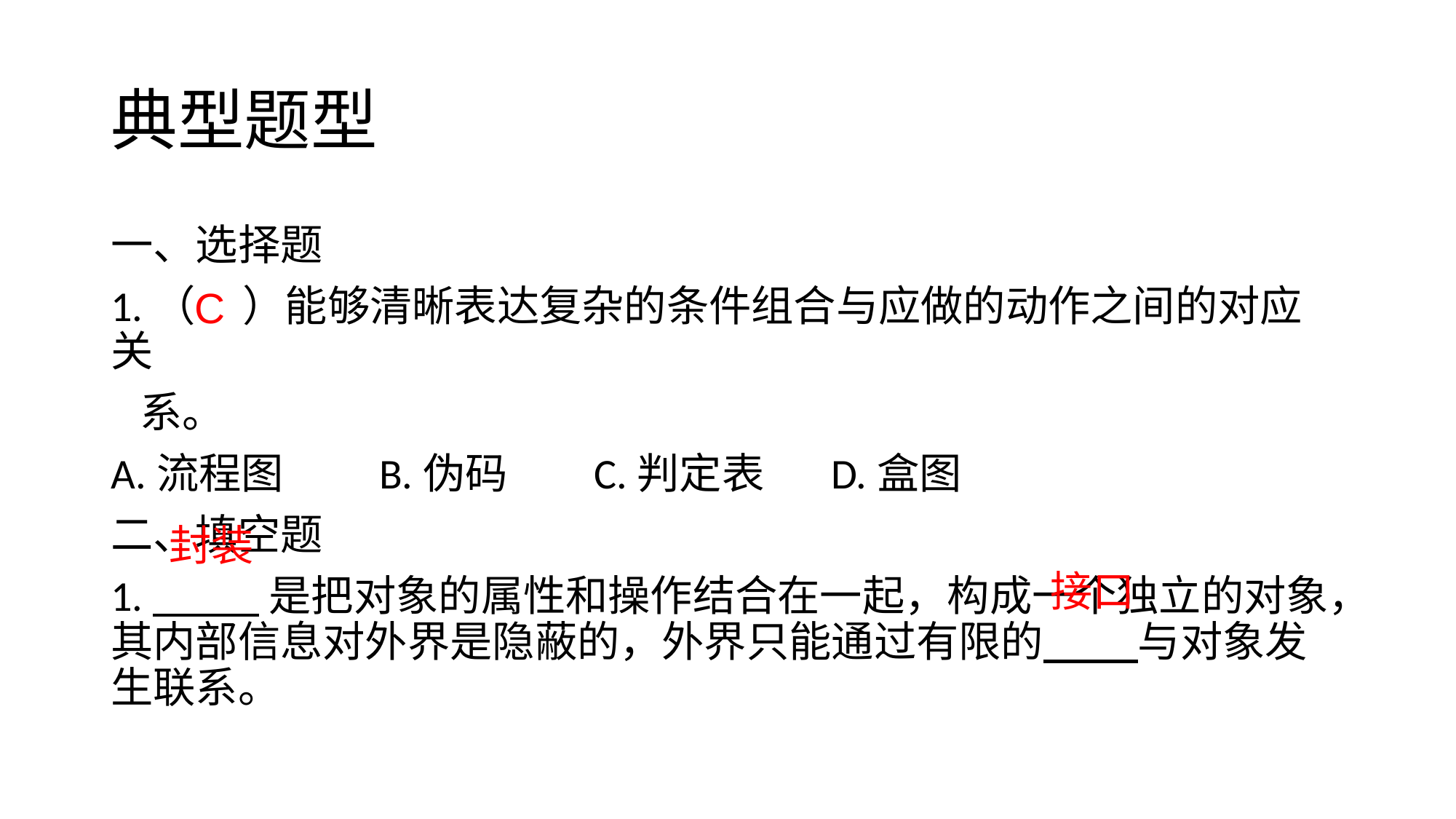

# 典型题型
一、选择题
1.（     ）能够清晰表达复杂的条件组合与应做的动作之间的对应关
  系。
A.流程图         B.伪码        C.判定表      D.盒图
二、填空题
1.            是把对象的属性和操作结合在一起，构成一个独立的对象，其内部信息对外界是隐蔽的，外界只能通过有限的          与对象发生联系。
C
封装
接口